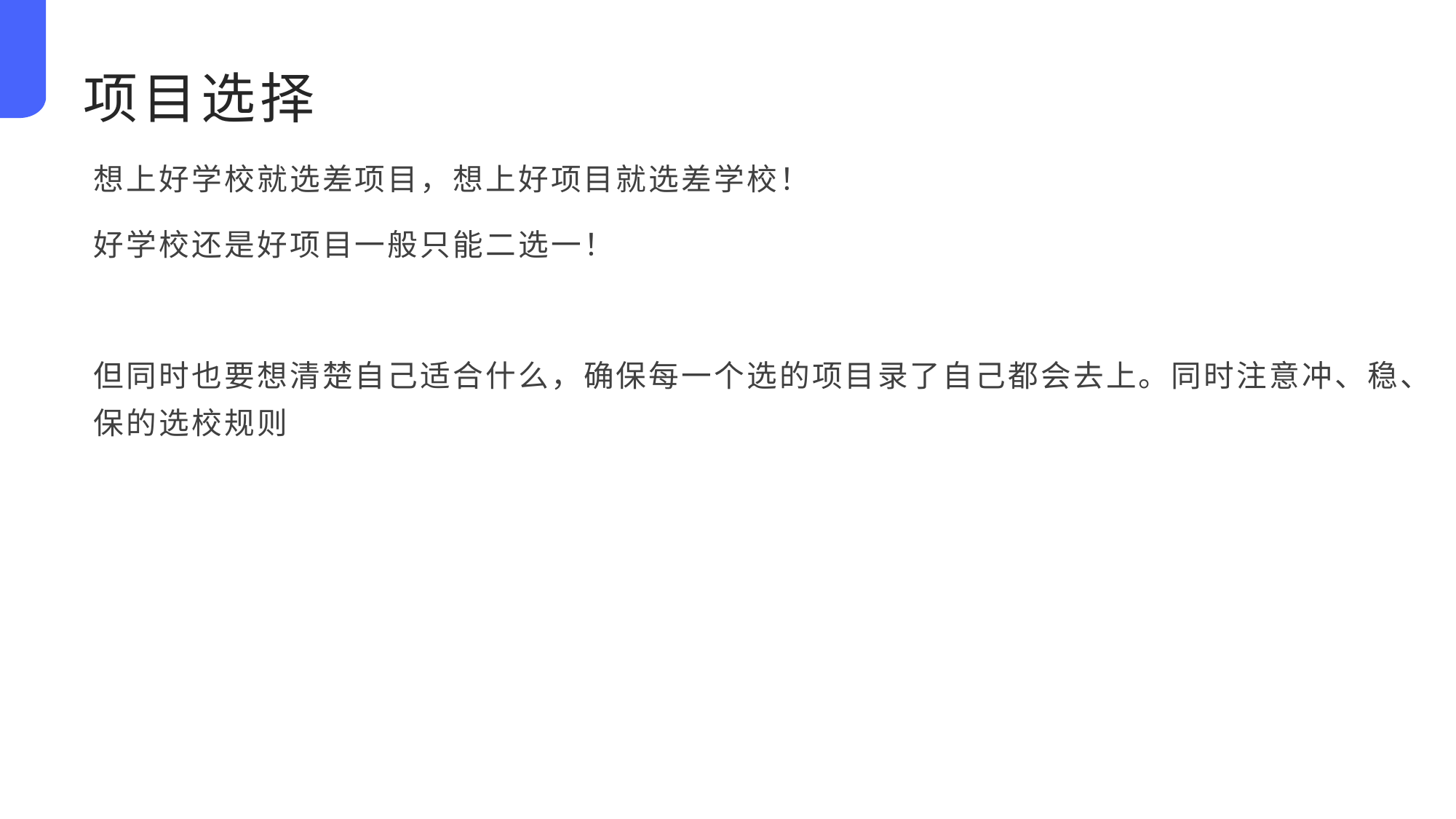

项目选择
想上好学校就选差项目，想上好项目就选差学校！
好学校还是好项目一般只能二选一！

但同时也要想清楚自己适合什么，确保每一个选的项目录了自己都会去上。同时注意冲、稳、保的选校规则